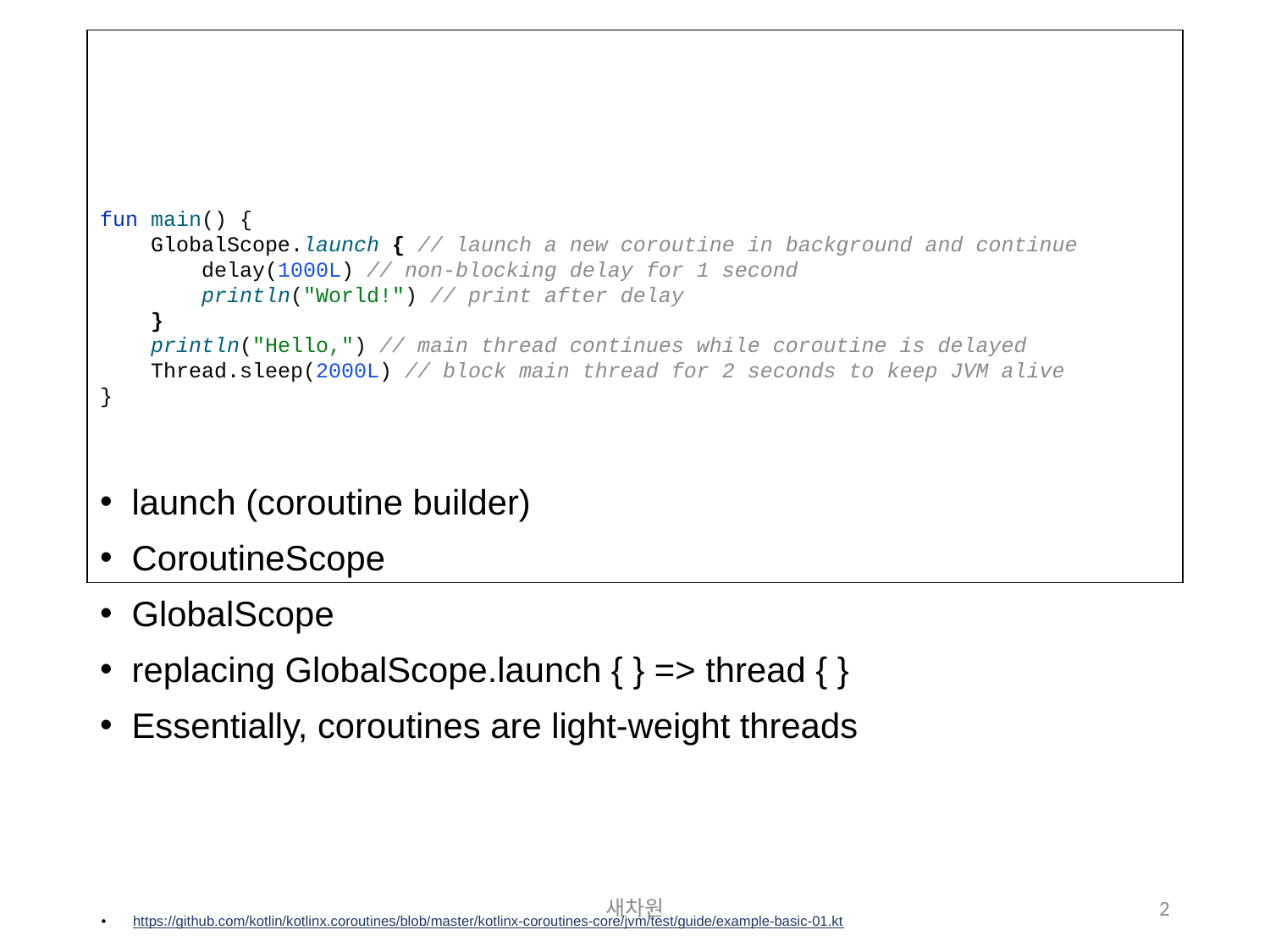

# Your first coroutine
fun main() {
    GlobalScope.launch { // launch a new coroutine in background and continue
        delay(1000L) // non-blocking delay for 1 second
        println("World!") // print after delay
    }
    println("Hello,") // main thread continues while coroutine is delayed
    Thread.sleep(2000L) // block main thread for 2 seconds to keep JVM alive
}
launch (coroutine builder)
CoroutineScope
GlobalScope
replacing GlobalScope.launch { } => thread { }
Essentially, coroutines are light-weight threads
새차원
2
https://github.com/kotlin/kotlinx.coroutines/blob/master/kotlinx-coroutines-core/jvm/test/guide/example-basic-01.kt